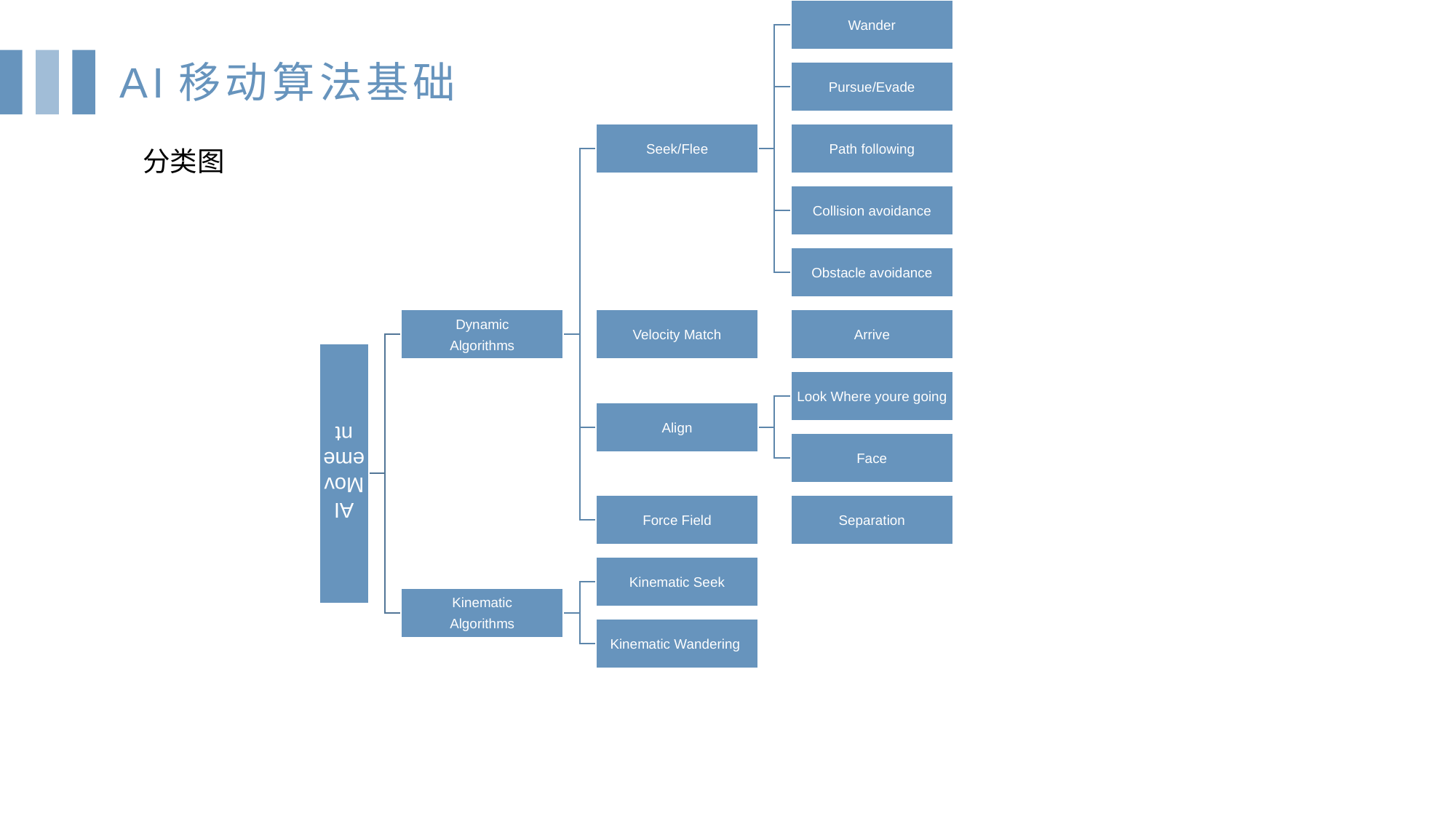

AI移动算法基础

AI Movement
Dynamic
Algorithms
Seek/Flee
Wander
Pursue/Evade
Path following
Collision avoidance
Obstacle avoidance
Velocity Match
Arrive
Align
Look Where youre going
Face
Force Field
Separation
Kinematic
Algorithms
Kinematic Seek
Kinematic Wandering
分类图